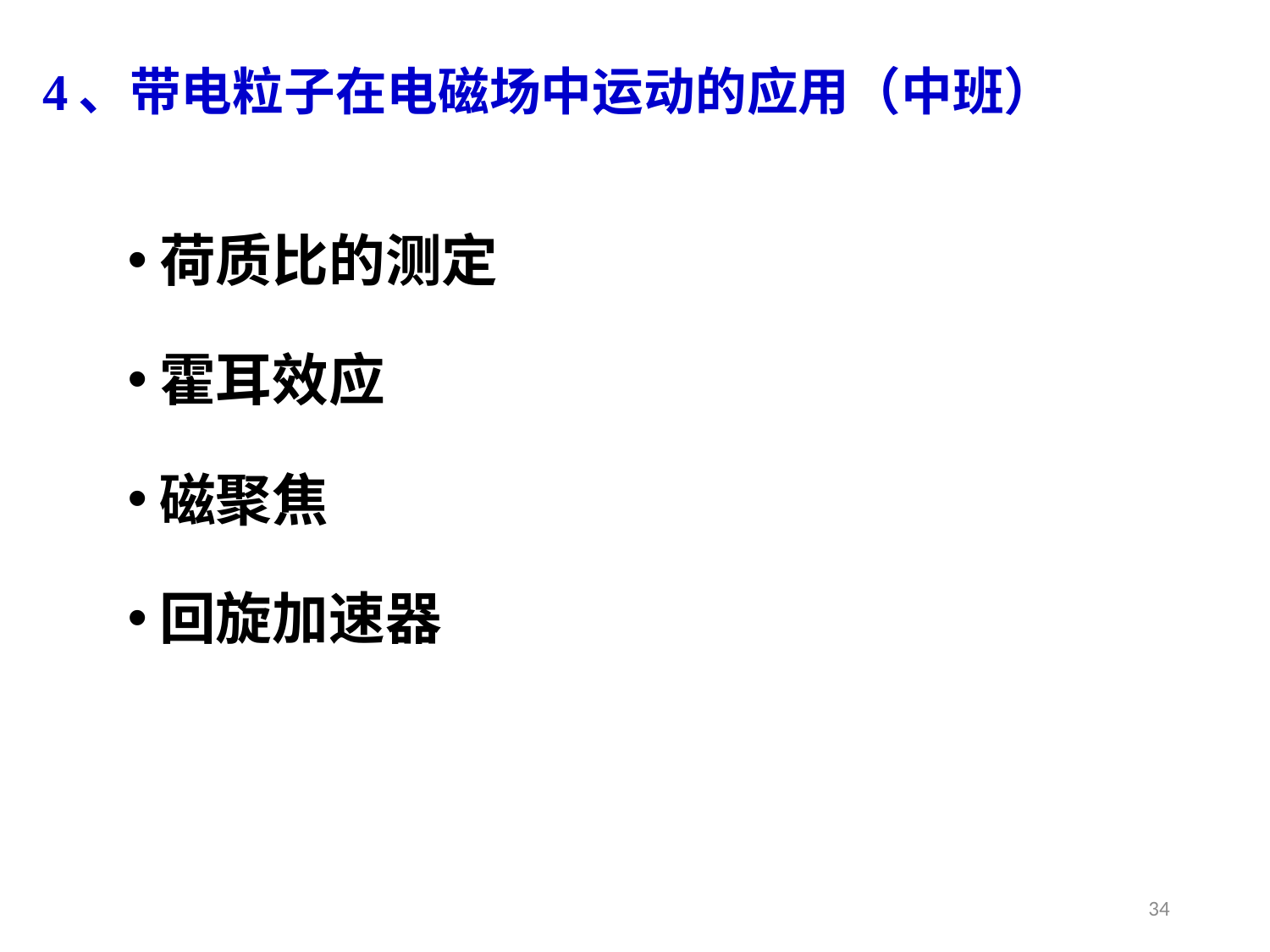

# 4、带电粒子在电磁场中运动的应用（中班）
荷质比的测定
霍耳效应
磁聚焦
回旋加速器
34